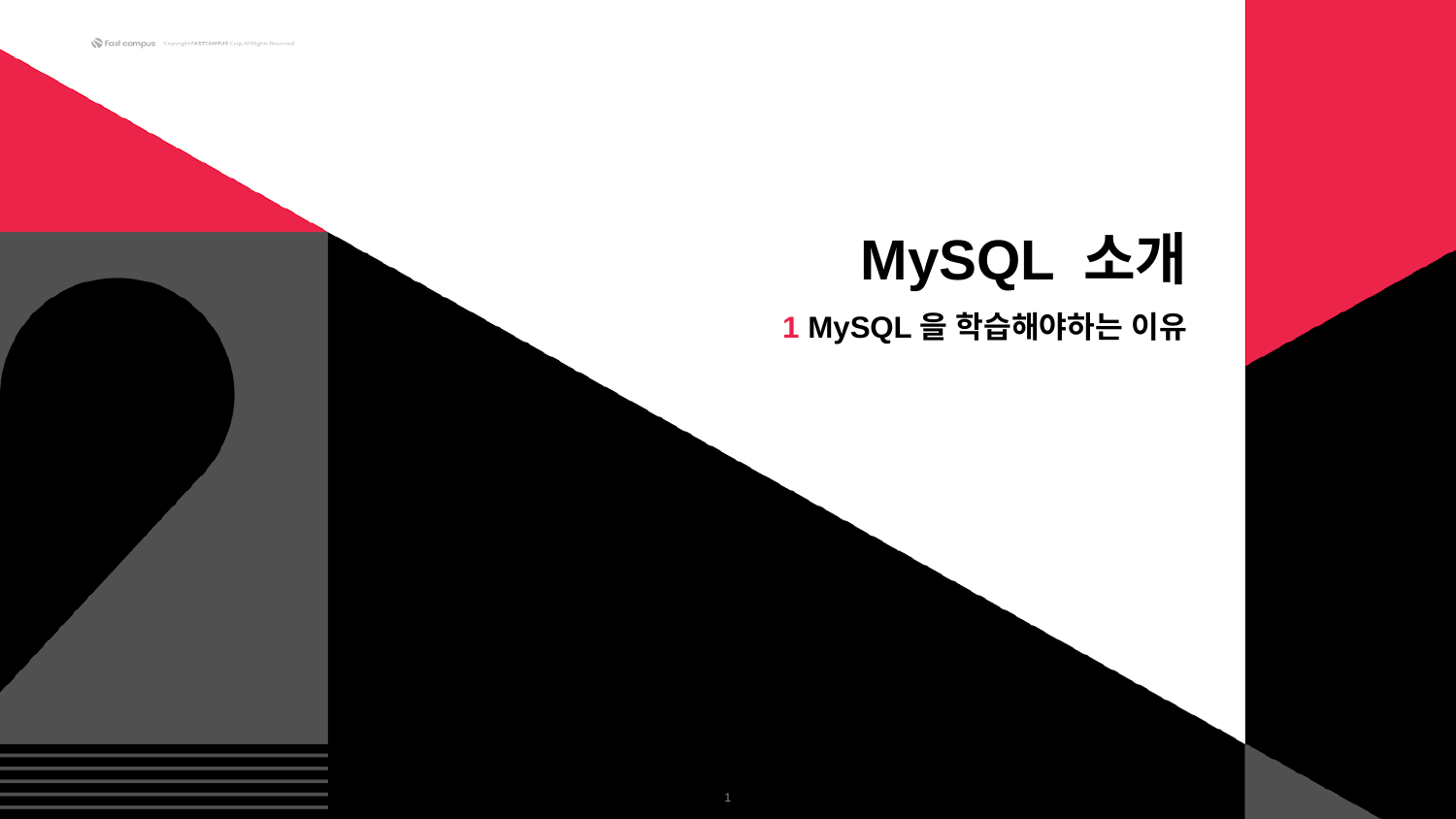

MySQL 소개

1 MySQL을 학습해야하는 이유
1